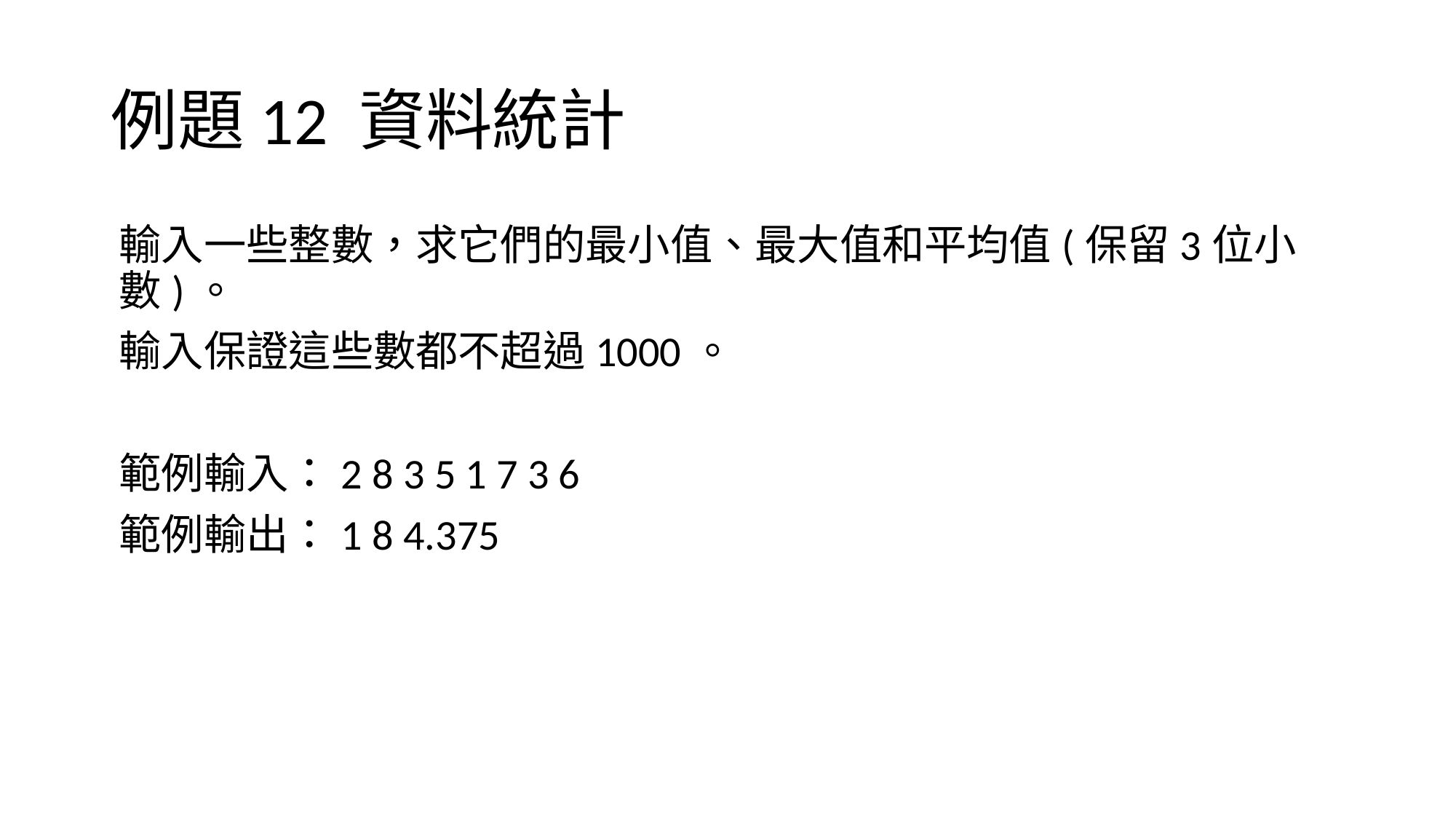

# 例題12 資料統計
輸入一些整數，求它們的最小值、最大值和平均值(保留3位小數)。
輸入保證這些數都不超過1000。

範例輸入：2 8 3 5 1 7 3 6
範例輸出：1 8 4.375